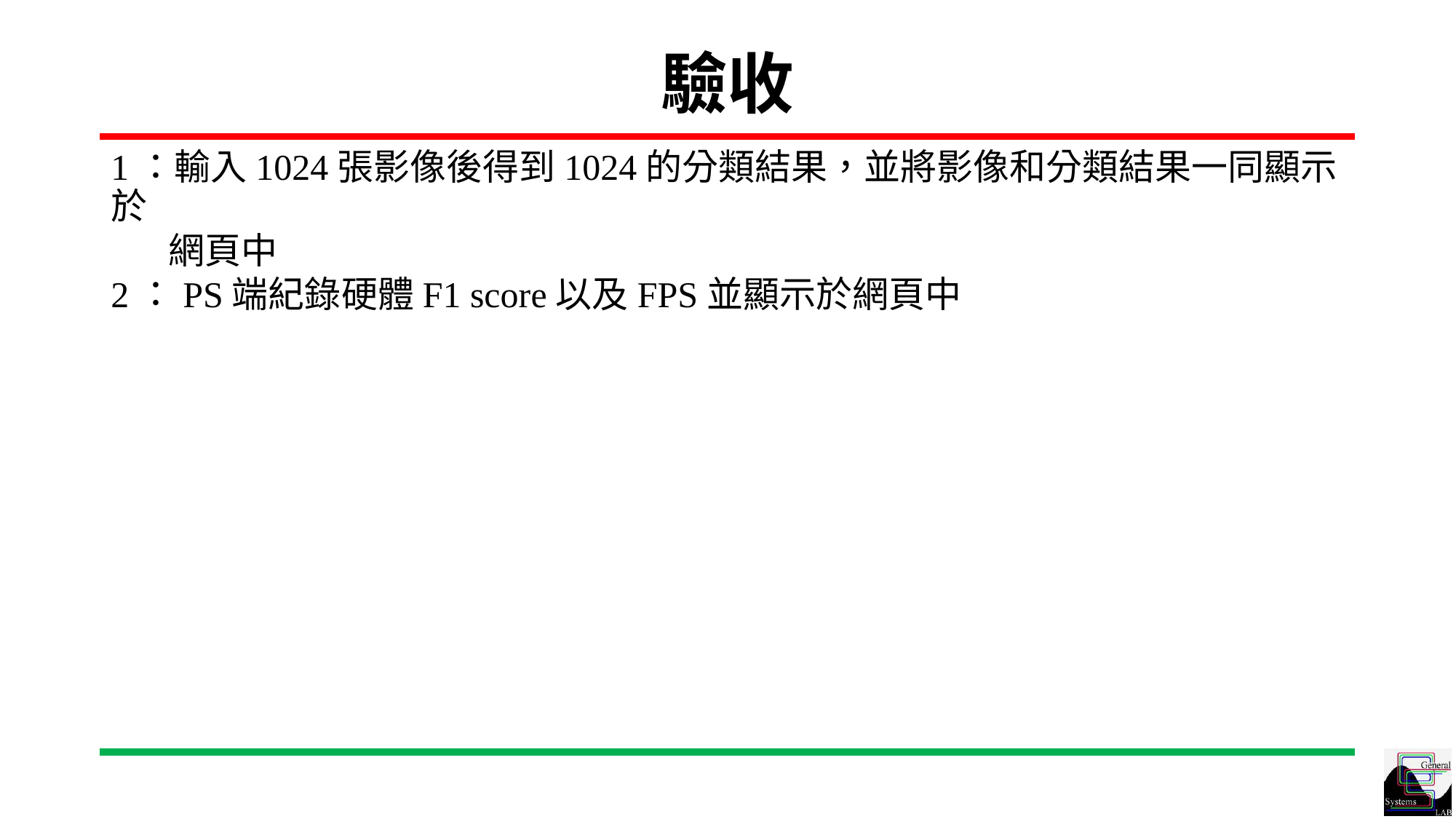

# 驗收
1：輸入1024張影像後得到1024的分類結果，並將影像和分類結果一同顯示於
      網頁中
2：PS端紀錄硬體F1 score以及FPS並顯示於網頁中